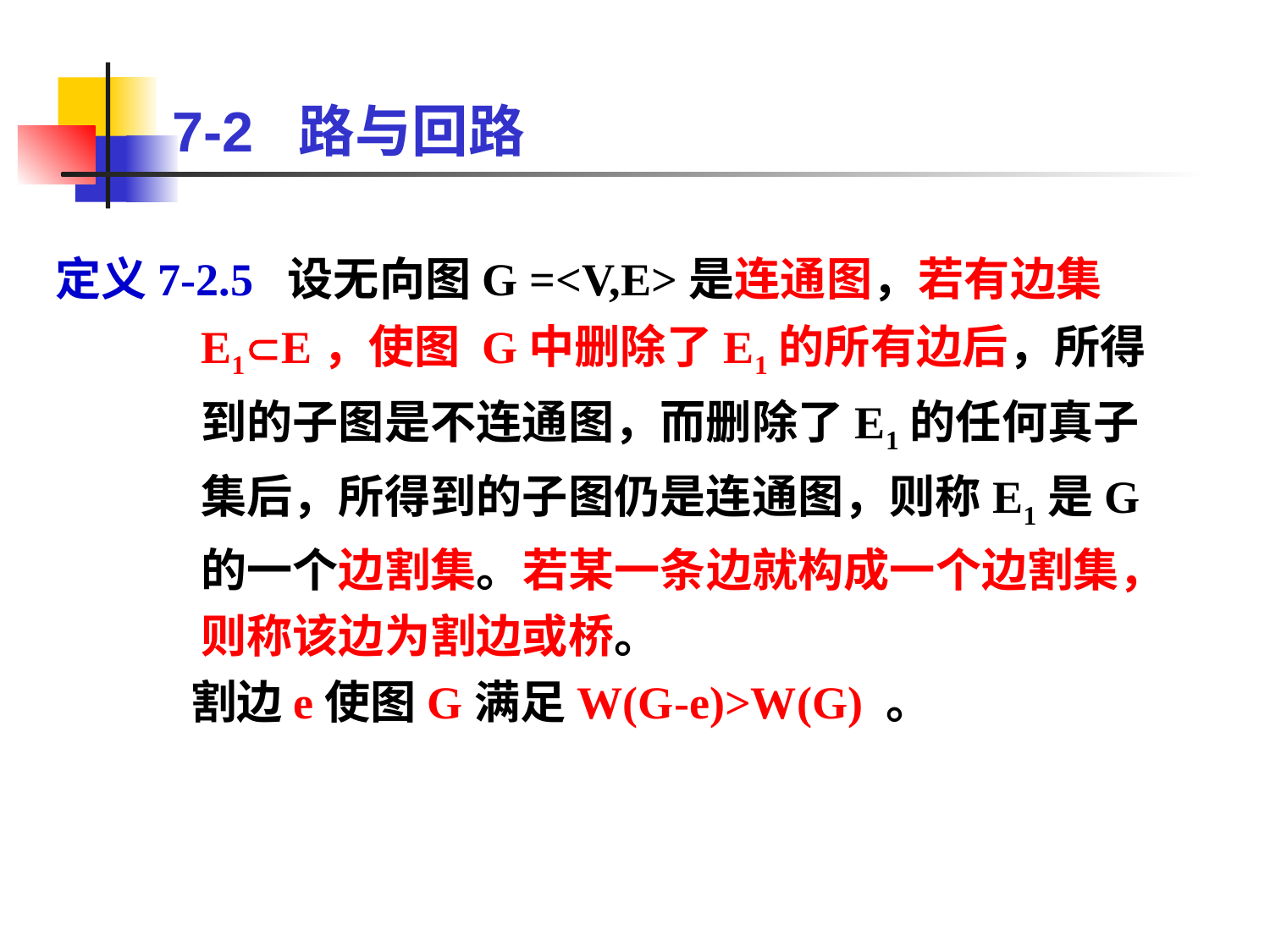

# 7-2  路与回路
定义7-2.5  设无向图G =<V,E>是连通图，若有边集E1⊂E，使图 G中删除了E1的所有边后，所得到的子图是不连通图，而删除了E1的任何真子集后，所得到的子图仍是连通图，则称E1是G的一个边割集。若某一条边就构成一个边割集，则称该边为割边或桥。
            割边e使图G满足W(G-e)>W(G) 。

44